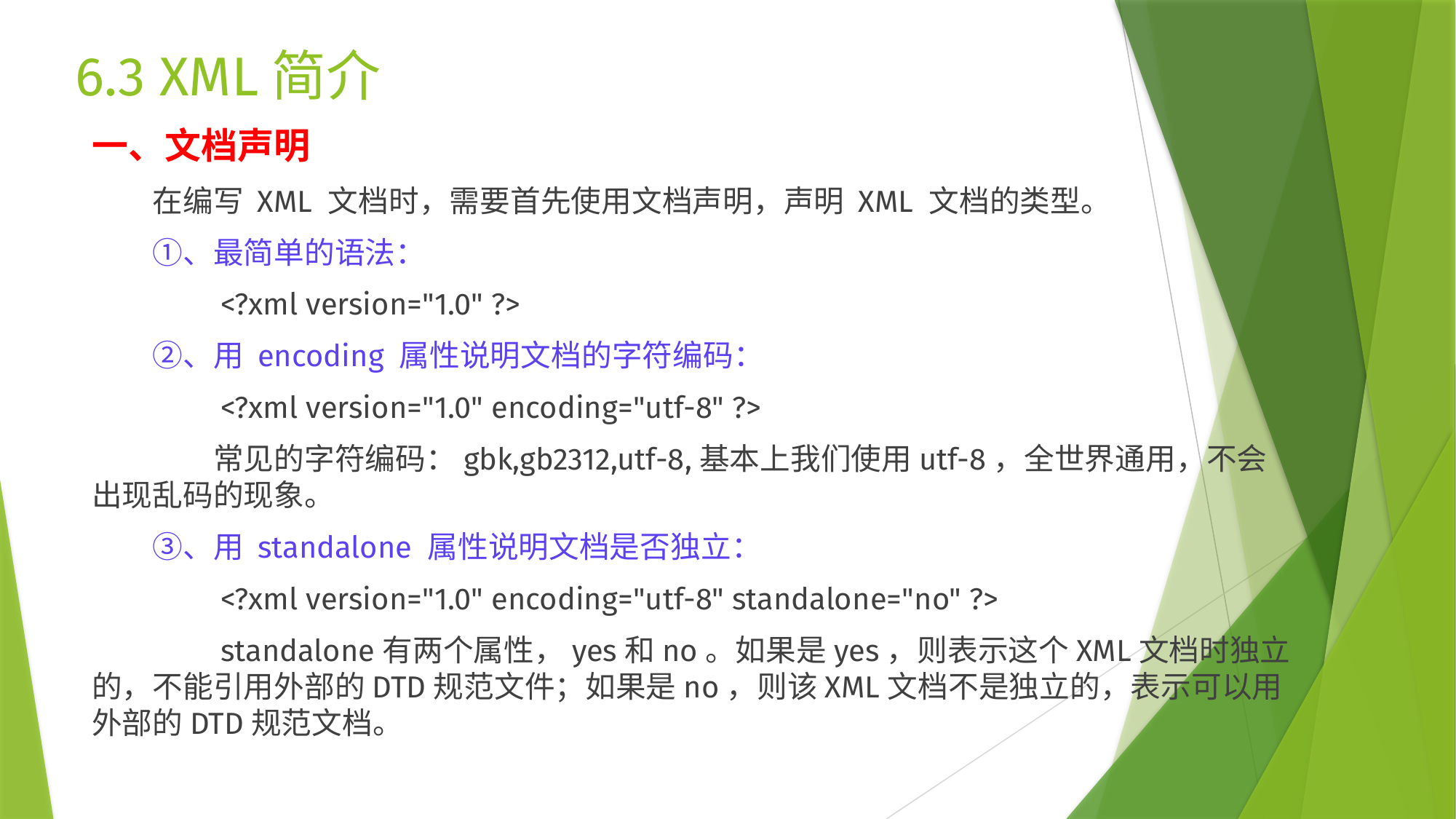

6.3 XML简介
一、文档声明
　　在编写 XML 文档时，需要首先使用文档声明，声明 XML 文档的类型。
　　①、最简单的语法：
　　　　<?xml version="1.0" ?>
　　②、用 encoding 属性说明文档的字符编码：
　　　　<?xml version="1.0" encoding="utf-8" ?>
　　　　常见的字符编码：gbk,gb2312,utf-8,基本上我们使用utf-8，全世界通用，不会出现乱码的现象。
　　③、用 standalone 属性说明文档是否独立：
　　　　<?xml version="1.0" encoding="utf-8" standalone="no" ?>
　　　　standalone有两个属性，yes和no。如果是yes，则表示这个XML文档时独立的，不能引用外部的DTD规范文件；如果是no，则该XML文档不是独立的，表示可以用外部的DTD规范文档。